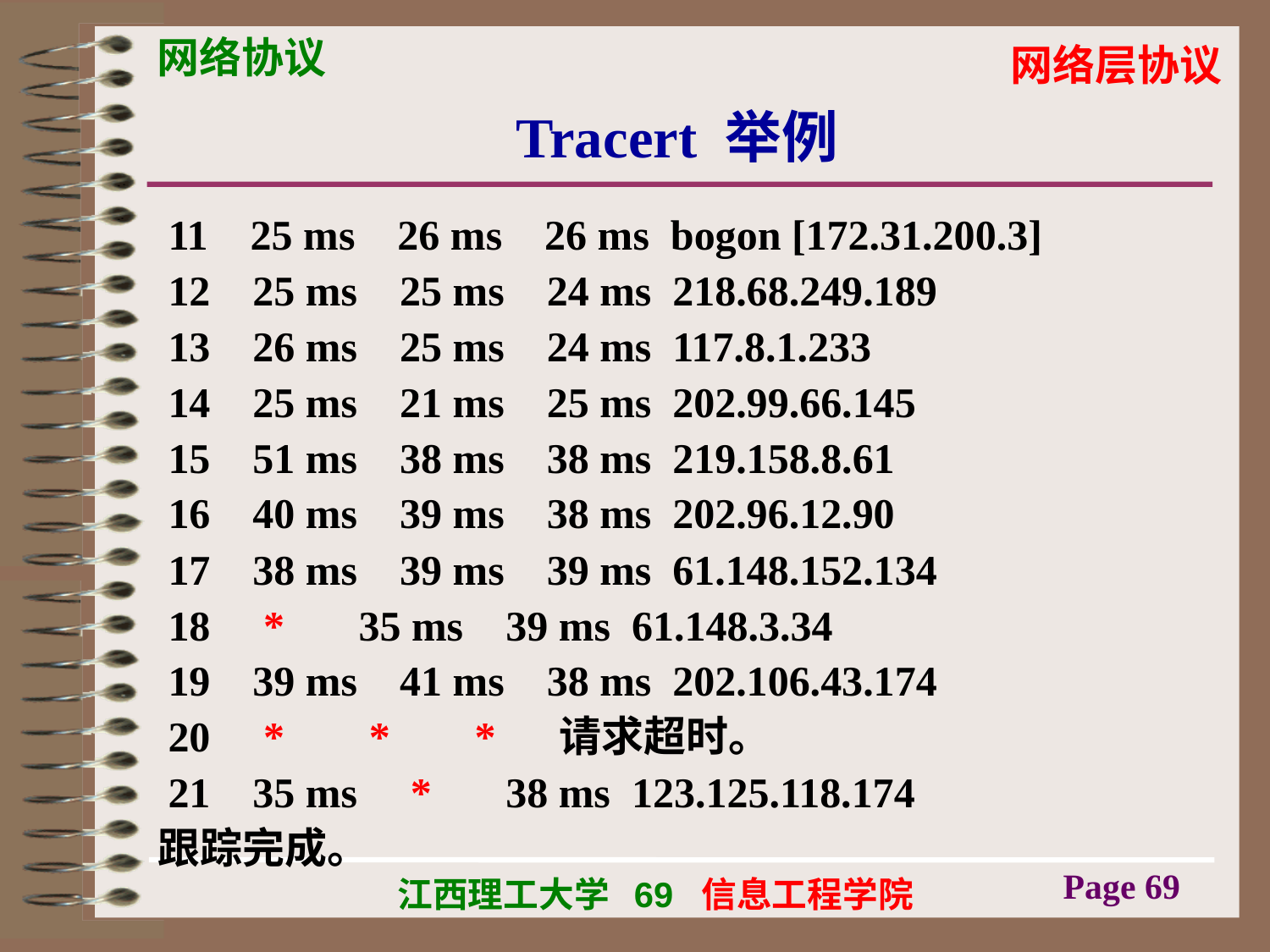

# Tracert 举例
 11    25 ms    26 ms    26 ms  bogon [172.31.200.3]
 12    25 ms    25 ms    24 ms  218.68.249.189
 13    26 ms    25 ms    24 ms  117.8.1.233
 14    25 ms    21 ms    25 ms  202.99.66.145
 15    51 ms    38 ms    38 ms  219.158.8.61
 16    40 ms    39 ms    38 ms  202.96.12.90
 17    38 ms    39 ms    39 ms  61.148.152.134
 18     *       35 ms    39 ms  61.148.3.34
 19    39 ms    41 ms    38 ms  202.106.43.174
 20     *        *        *     请求超时。
 21    35 ms     *       38 ms  123.125.118.174
跟踪完成。
Page 69